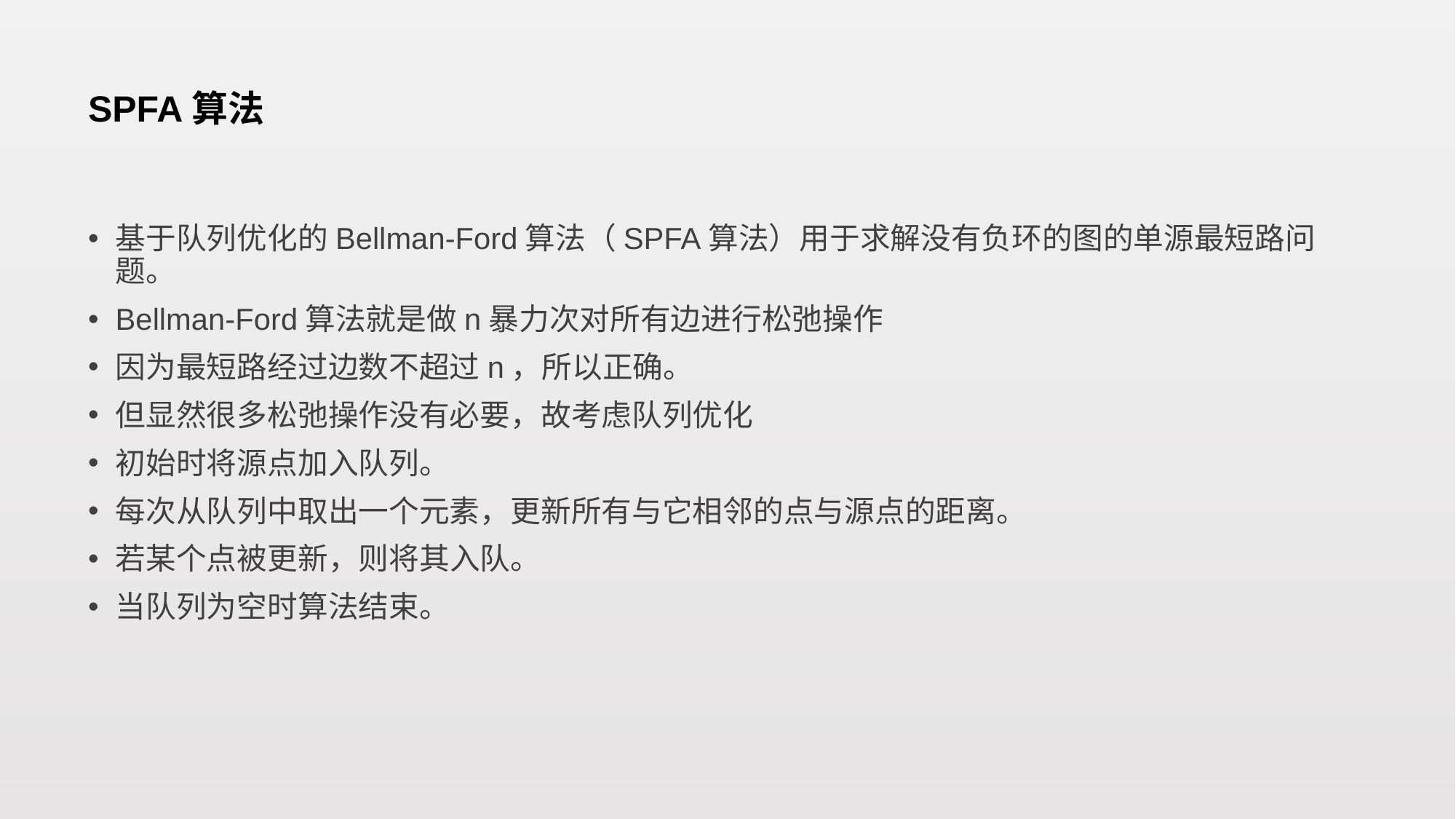

# SPFA算法
基于队列优化的Bellman-Ford算法（SPFA算法）用于求解没有负环的图的单源最短路问题。
Bellman-Ford算法就是做n暴力次对所有边进行松弛操作
因为最短路经过边数不超过n，所以正确。
但显然很多松弛操作没有必要，故考虑队列优化
初始时将源点加入队列。
每次从队列中取出一个元素，更新所有与它相邻的点与源点的距离。
若某个点被更新，则将其入队。
当队列为空时算法结束。